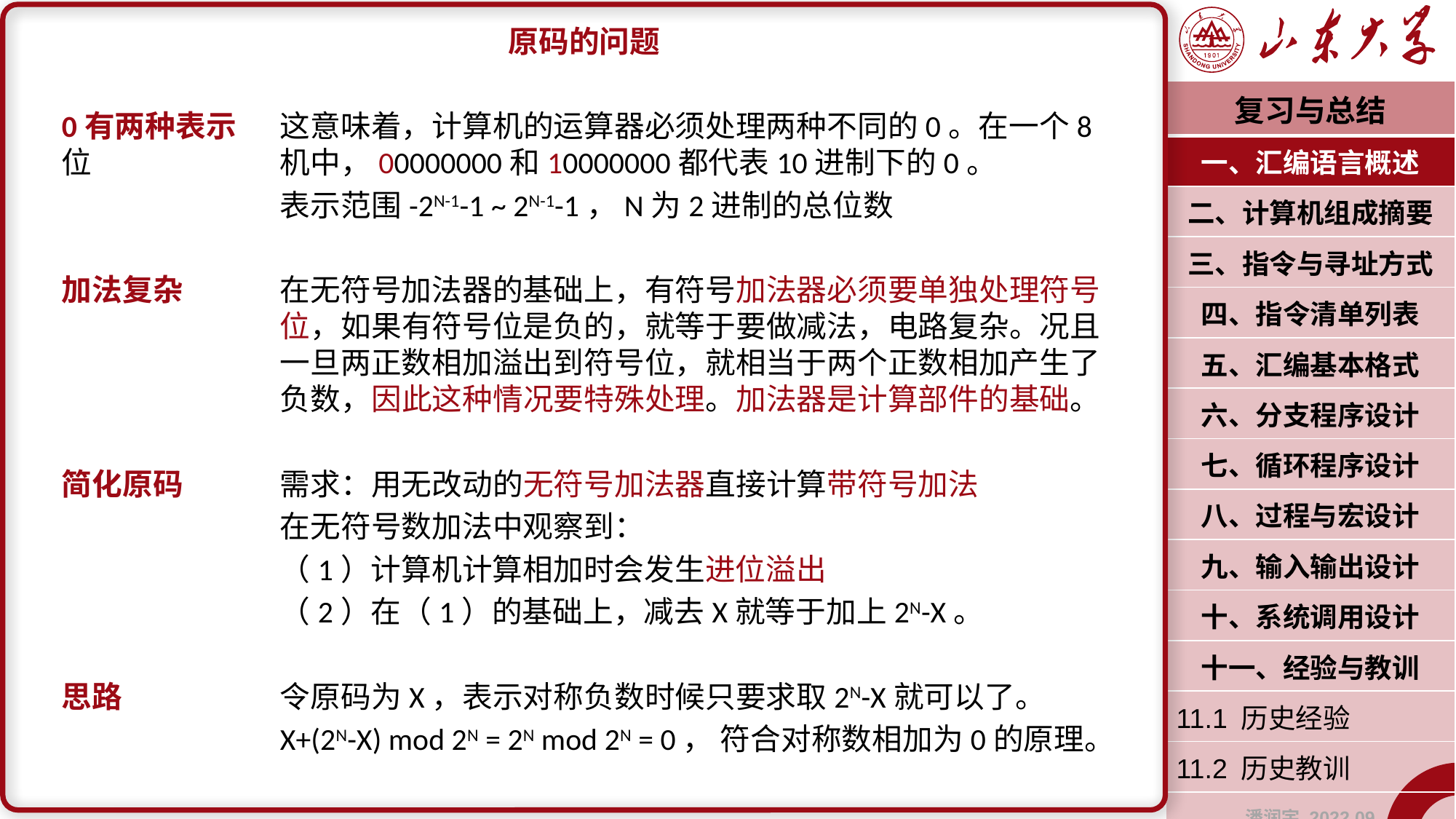

原码的问题

0有两种表示	这意味着，计算机的运算器必须处理两种不同的0。在一个8位		机中，00000000和10000000都代表10进制下的0。
		表示范围-2N-1-1 ~ 2N-1-1，N为2进制的总位数

加法复杂	在无符号加法器的基础上，有符号加法器必须要单独处理符号		位，如果有符号位是负的，就等于要做减法，电路复杂。况且		一旦两正数相加溢出到符号位，就相当于两个正数相加产生了		负数，因此这种情况要特殊处理。加法器是计算部件的基础。

简化原码	需求：用无改动的无符号加法器直接计算带符号加法
		在无符号数加法中观察到：
		（1）计算机计算相加时会发生进位溢出
		（2）在（1）的基础上，减去X就等于加上2N-X。

思路		令原码为X，表示对称负数时候只要求取2N-X就可以了。
		X+(2N-X) mod 2N = 2N mod 2N = 0， 符合对称数相加为0的原理。
| 复习与总结 |
| --- |
| 一、汇编语言概述 |
| 二、计算机组成摘要 |
| 三、指令与寻址方式 |
| 四、指令清单列表 |
| 五、汇编基本格式 |
| 六、分支程序设计 |
| 七、循环程序设计 |
| 八、过程与宏设计 |
| 九、输入输出设计 |
| 十、系统调用设计 |
| 十一、经验与教训 |
| 11.1 历史经验 |
| 11.2 历史教训 |
| 潘润宇 2022.09 |